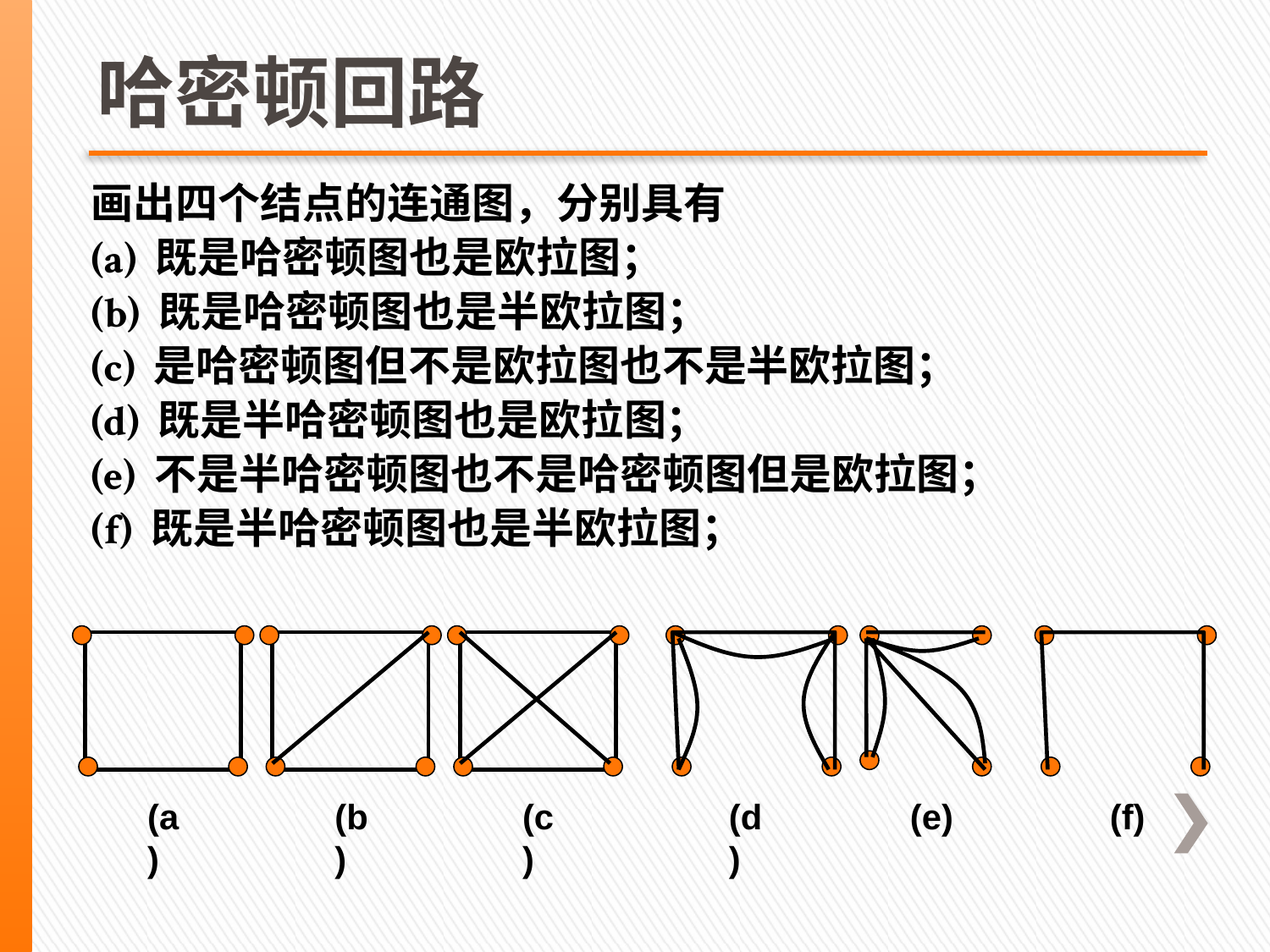

# 哈密顿回路
画出四个结点的连通图，分别具有
(a) 既是哈密顿图也是欧拉图；
(b) 既是哈密顿图也是半欧拉图；
(c) 是哈密顿图但不是欧拉图也不是半欧拉图；
(d) 既是半哈密顿图也是欧拉图；
(e) 不是半哈密顿图也不是哈密顿图但是欧拉图；
(f) 既是半哈密顿图也是半欧拉图；

(a)

(b)

(c)

(d)

(e)

(f)